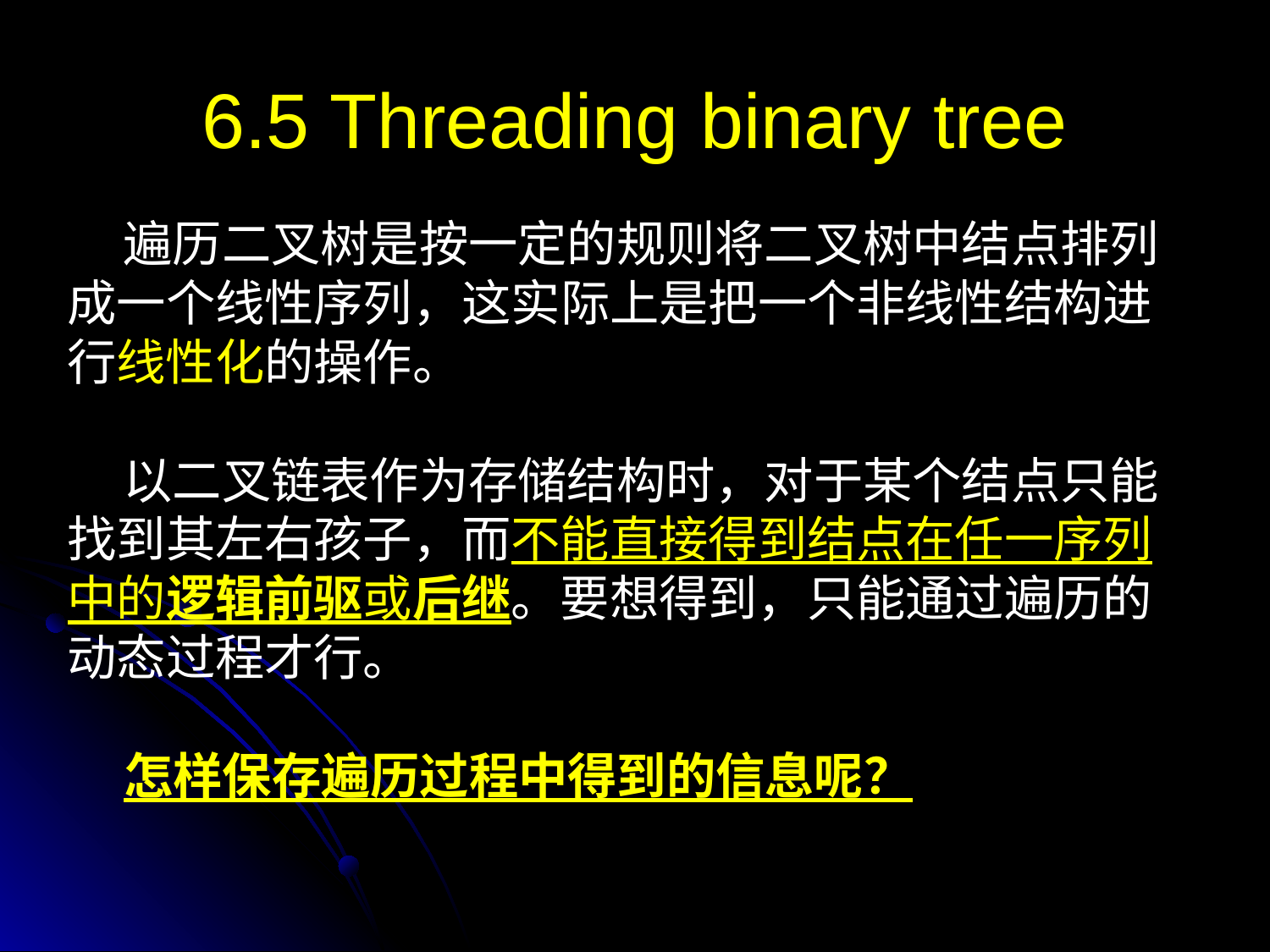

# 6.5 Threading binary tree
    遍历二叉树是按一定的规则将二叉树中结点排列成一个线性序列，这实际上是把一个非线性结构进行线性化的操作。

    以二叉链表作为存储结构时，对于某个结点只能找到其左右孩子，而不能直接得到结点在任一序列中的逻辑前驱或后继。要想得到，只能通过遍历的动态过程才行。

    怎样保存遍历过程中得到的信息呢？